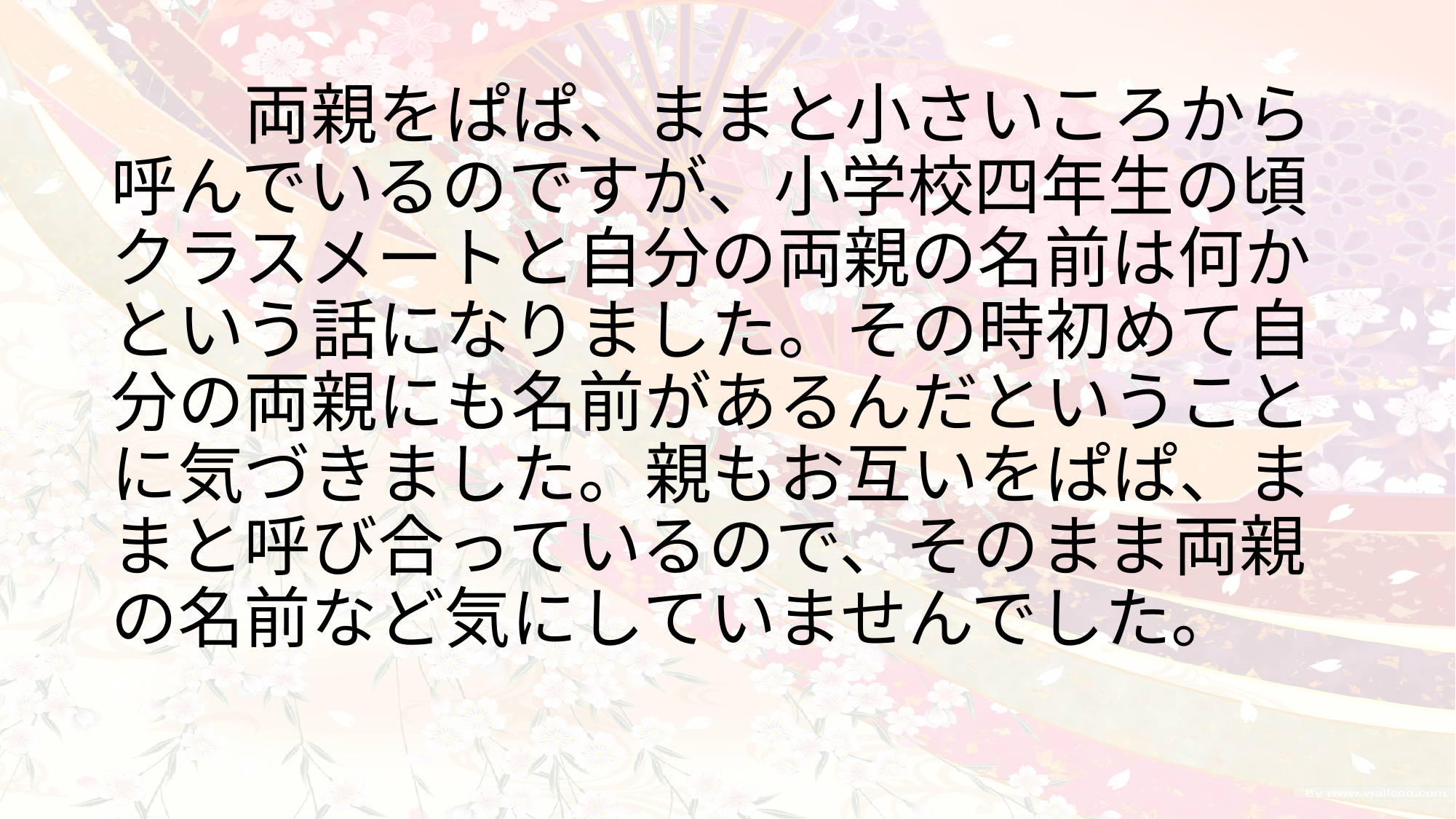

両親をぱぱ、ままと小さいころから呼んでいるのですが、小学校四年生の頃クラスメートと自分の両親の名前は何かという話になりました。その時初めて自分の両親にも名前があるんだということに気づきました。親もお互いをぱぱ、ままと呼び合っているので、そのまま両親の名前など気にしていませんでした。